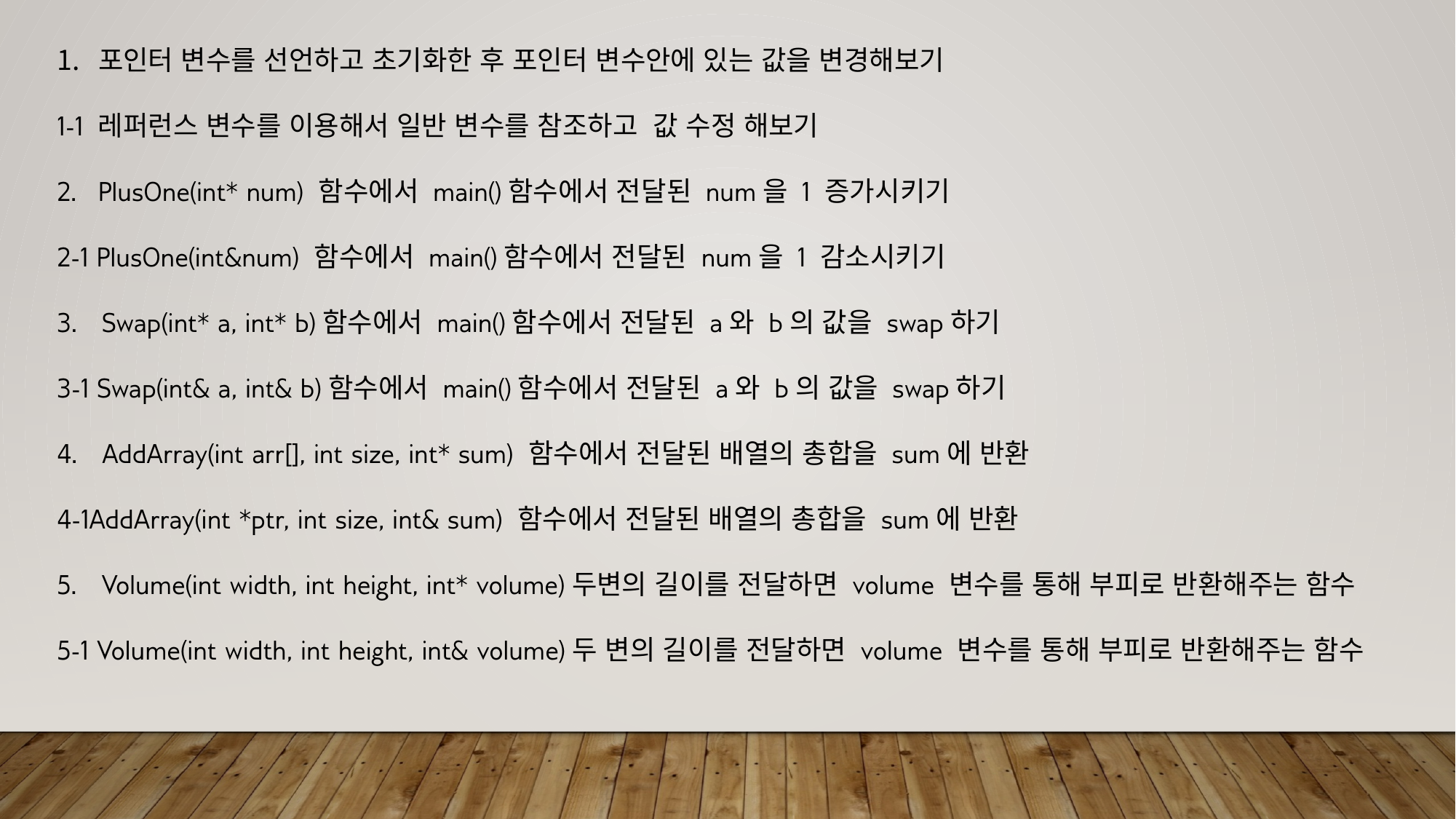

포인터 변수를 선언하고 초기화한 후 포인터 변수안에 있는 값을 변경해보기

1-1 레퍼런스 변수를 이용해서 일반 변수를 참조하고  값 수정 해보기

PlusOne(int* num) 함수에서 main()함수에서 전달된 num을 1 증가시키기

2-1 PlusOne(int&num) 함수에서 main()함수에서 전달된 num을 1 감소시키기

3.   Swap(int* a, int* b)함수에서 main()함수에서 전달된 a와 b의 값을 swap하기

3-1 Swap(int& a, int& b)함수에서 main()함수에서 전달된 a와 b의 값을 swap하기

4.   AddArray(int arr[], int size, int* sum) 함수에서 전달된 배열의 총합을 sum에 반환

4-1AddArray(int *ptr, int size, int& sum) 함수에서 전달된 배열의 총합을 sum에 반환

5.   Volume(int width, int height, int* volume)두변의 길이를 전달하면 volume 변수를 통해 부피로 반환해주는 함수

5-1 Volume(int width, int height, int& volume)두 변의 길이를 전달하면 volume 변수를 통해 부피로 반환해주는 함수